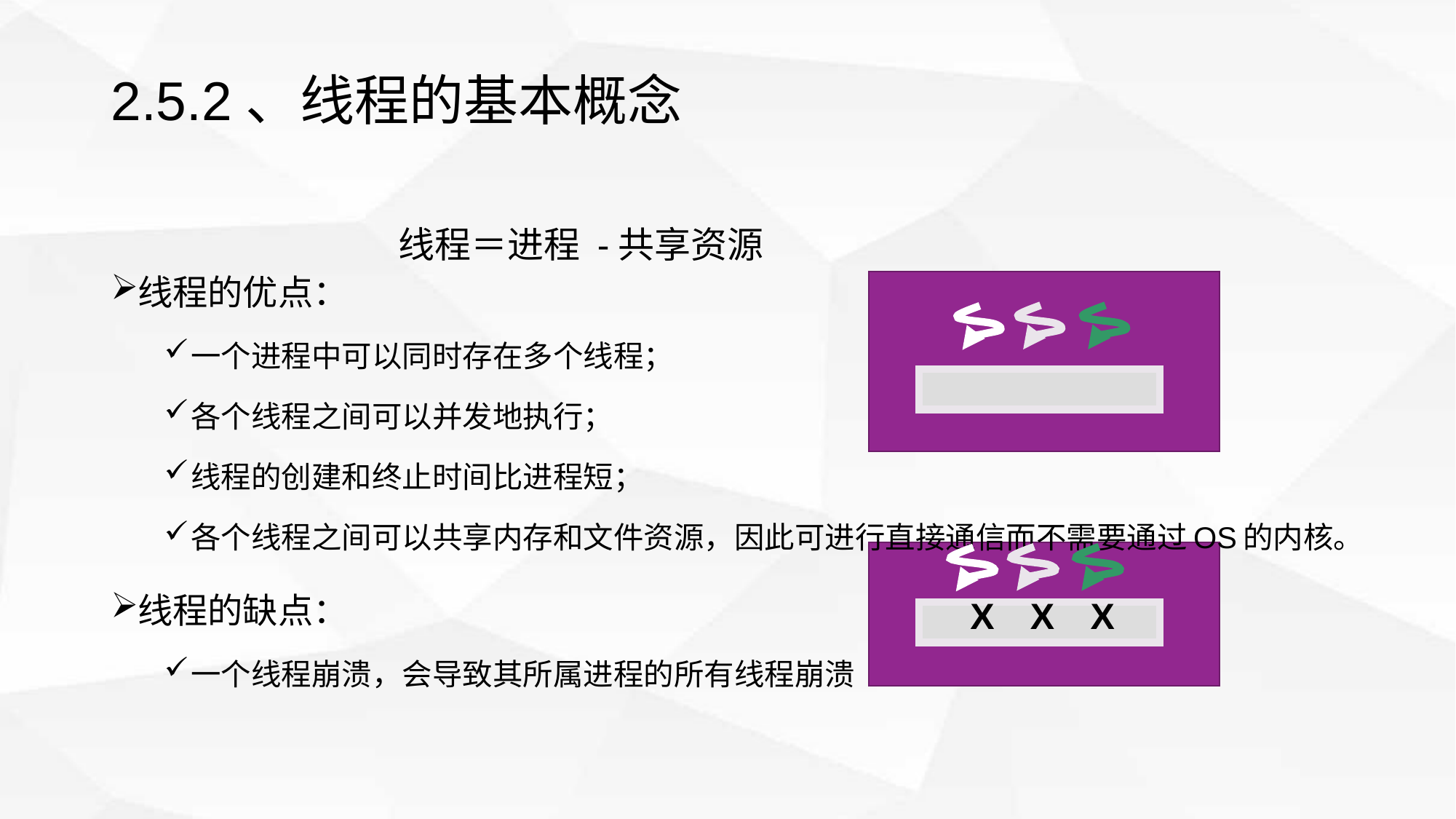

# 2.5.2、线程的基本概念
线程＝进程 -共享资源
线程的优点：
一个进程中可以同时存在多个线程；
各个线程之间可以并发地执行；
线程的创建和终止时间比进程短；
各个线程之间可以共享内存和文件资源，因此可进行直接通信而不需要通过OS的内核。
线程的缺点：
一个线程崩溃，会导致其所属进程的所有线程崩溃

X
X
X